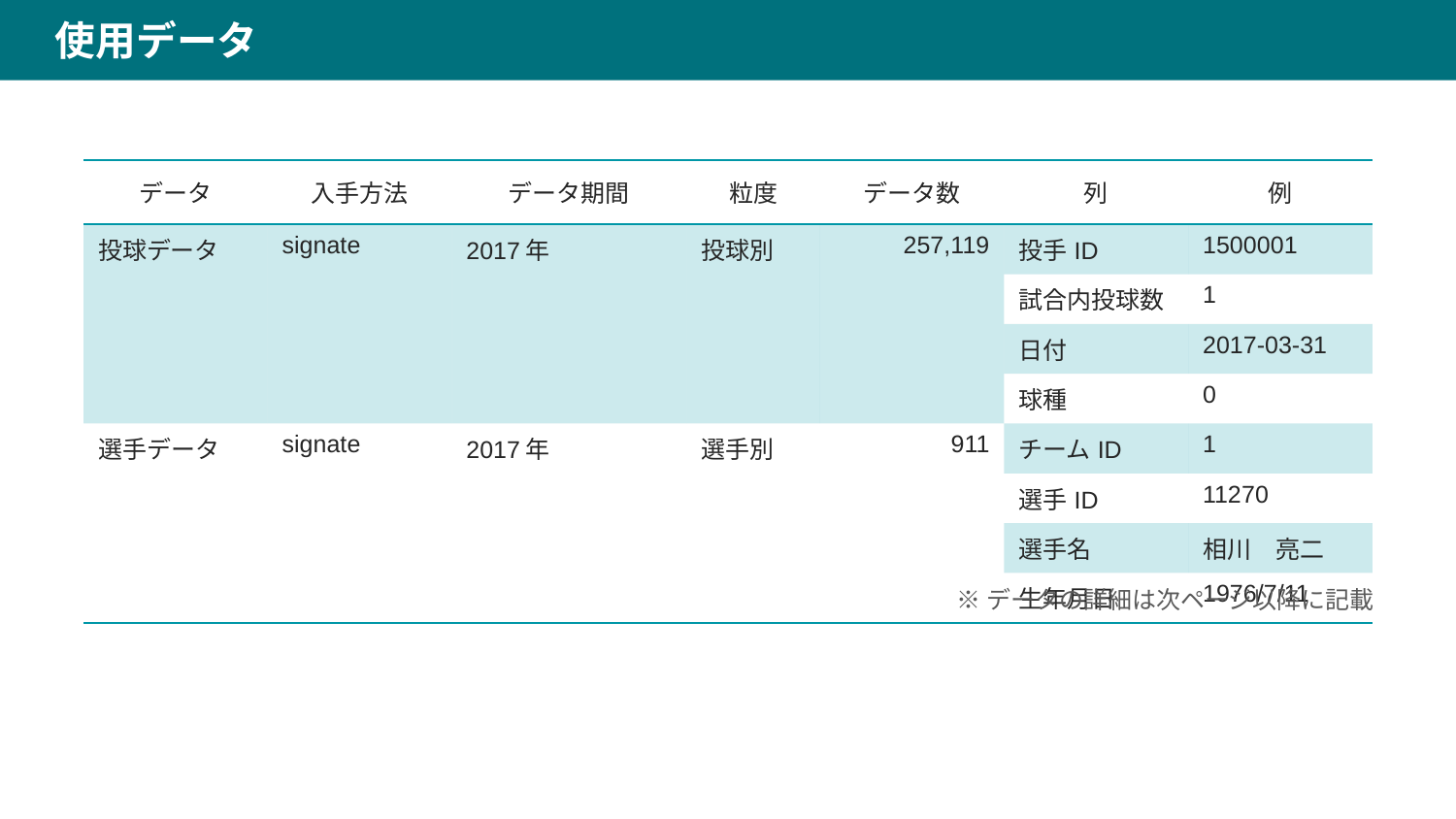

使用データ
| データ | 入手方法 | データ期間 | 粒度 | データ数 | 列 | 例 |
| --- | --- | --- | --- | --- | --- | --- |
| 投球データ | signate | 2017年 | 投球別 | 257,119 | 投手ID | 1500001 |
|  |  |  |  |  | 試合内投球数 | 1 |
|  |  |  |  |  | 日付 | 2017-03-31 |
|  |  |  |  |  | 球種 | 0 |
| 選手データ | signate | 2017年 | 選手別 | 911 | チームID | 1 |
|  |  |  |  |  | 選手ID | 11270 |
|  |  |  |  |  | 選手名 | 相川　亮二 |
|  |  |  |  |  | 生年月日 | 1976/7/11 |
# ※データの詳細は次ページ以降に記載